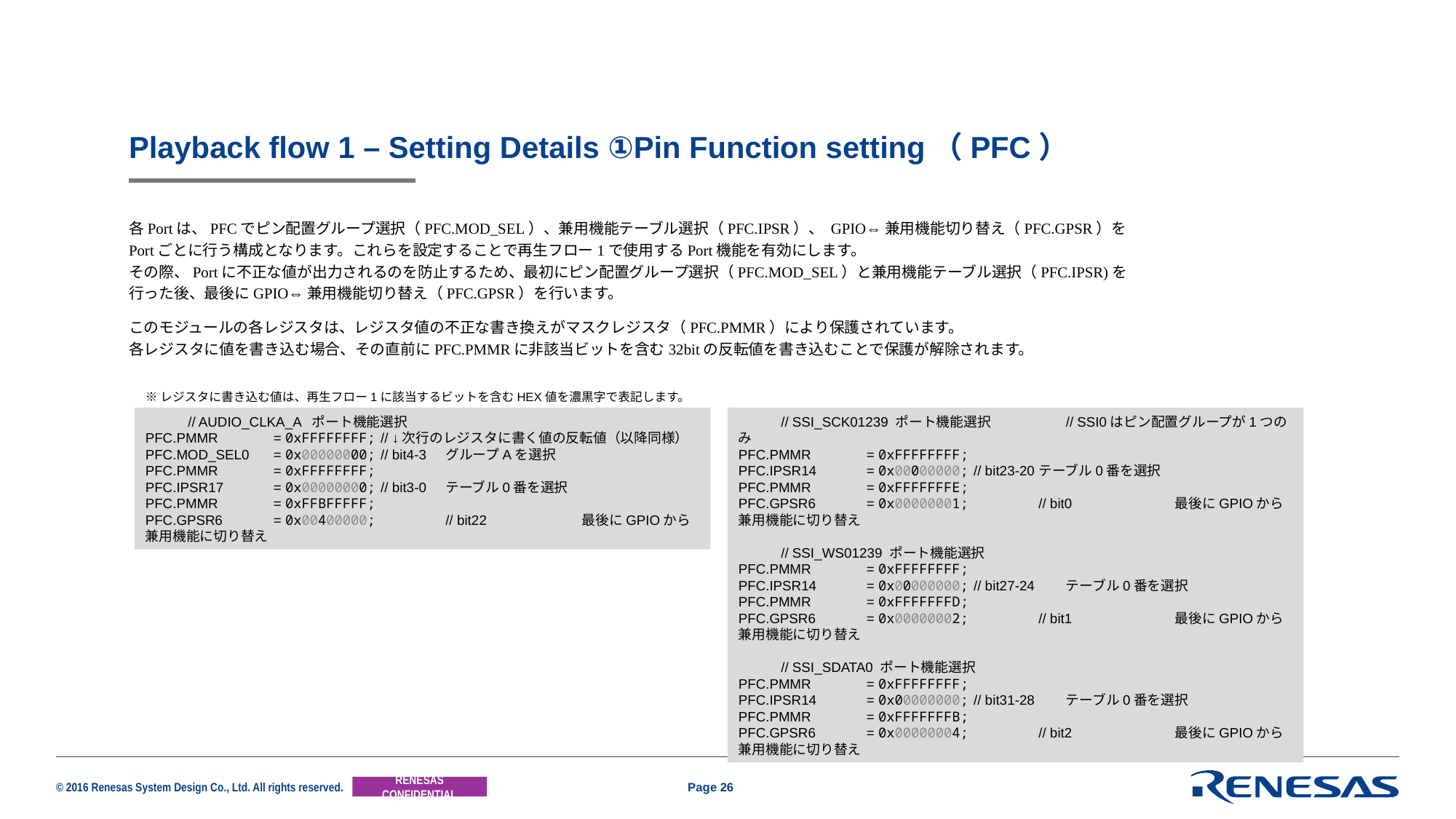

# Playback flow 1 – Setting Details ①Pin Function setting（PFC）
各Portは、PFCでピン配置グループ選択（PFC.MOD_SEL）、兼用機能テーブル選択（PFC.IPSR）、 GPIO⇔兼用機能切り替え（PFC.GPSR）を
Portごとに行う構成となります。これらを設定することで再生フロー1で使用するPort機能を有効にします。
その際、Portに不正な値が出力されるのを防止するため、最初にピン配置グループ選択（PFC.MOD_SEL）と兼用機能テーブル選択（PFC.IPSR)を
行った後、最後にGPIO⇔兼用機能切り替え（PFC.GPSR）を行います。
このモジュールの各レジスタは、レジスタ値の不正な書き換えがマスクレジスタ（PFC.PMMR）により保護されています。
各レジスタに値を書き込む場合、その直前にPFC.PMMRに非該当ビットを含む32bitの反転値を書き込むことで保護が解除されます。
※レジスタに書き込む値は、再生フロー1に該当するビットを含むHEX値を濃黒字で表記します。
	// AUDIO_CLKA_A  ポート機能選択
PFC.PMMR  	= 0xFFFFFFFF;	// ↓次行のレジスタに書く値の反転値（以降同様）
PFC.MOD_SEL0	= 0x00000000;	// bit4-3	グループAを選択
PFC.PMMR	= 0xFFFFFFFF;
PFC.IPSR17	= 0x00000000;	// bit3-0	テーブル0番を選択
PFC.PMMR	= 0xFFBFFFFF;
PFC.GPSR6	= 0x00400000; 	// bit22	最後にGPIOから兼用機能に切り替え
	// SSI_SCK01239 ポート機能選択	// SSI0はピン配置グループが1つのみ
PFC.PMMR  	= 0xFFFFFFFF;
PFC.IPSR14	= 0x00000000;	// bit23-20	テーブル0番を選択
PFC.PMMR	= 0xFFFFFFFE;
PFC.GPSR6	= 0x00000001; 	// bit0	最後にGPIOから兼用機能に切り替え

	// SSI_WS01239 ポート機能選択
PFC.PMMR  	= 0xFFFFFFFF;
PFC.IPSR14	= 0x00000000;	// bit27-24 	テーブル0番を選択
PFC.PMMR	= 0xFFFFFFFD;
PFC.GPSR6	= 0x00000002; 	// bit1	最後にGPIOから兼用機能に切り替え

	// SSI_SDATA0 ポート機能選択
PFC.PMMR  	= 0xFFFFFFFF;
PFC.IPSR14	= 0x00000000;	// bit31-28 	テーブル0番を選択
PFC.PMMR	= 0xFFFFFFFB;
PFC.GPSR6	= 0x00000004; 	// bit2	最後にGPIOから兼用機能に切り替え
Page 26